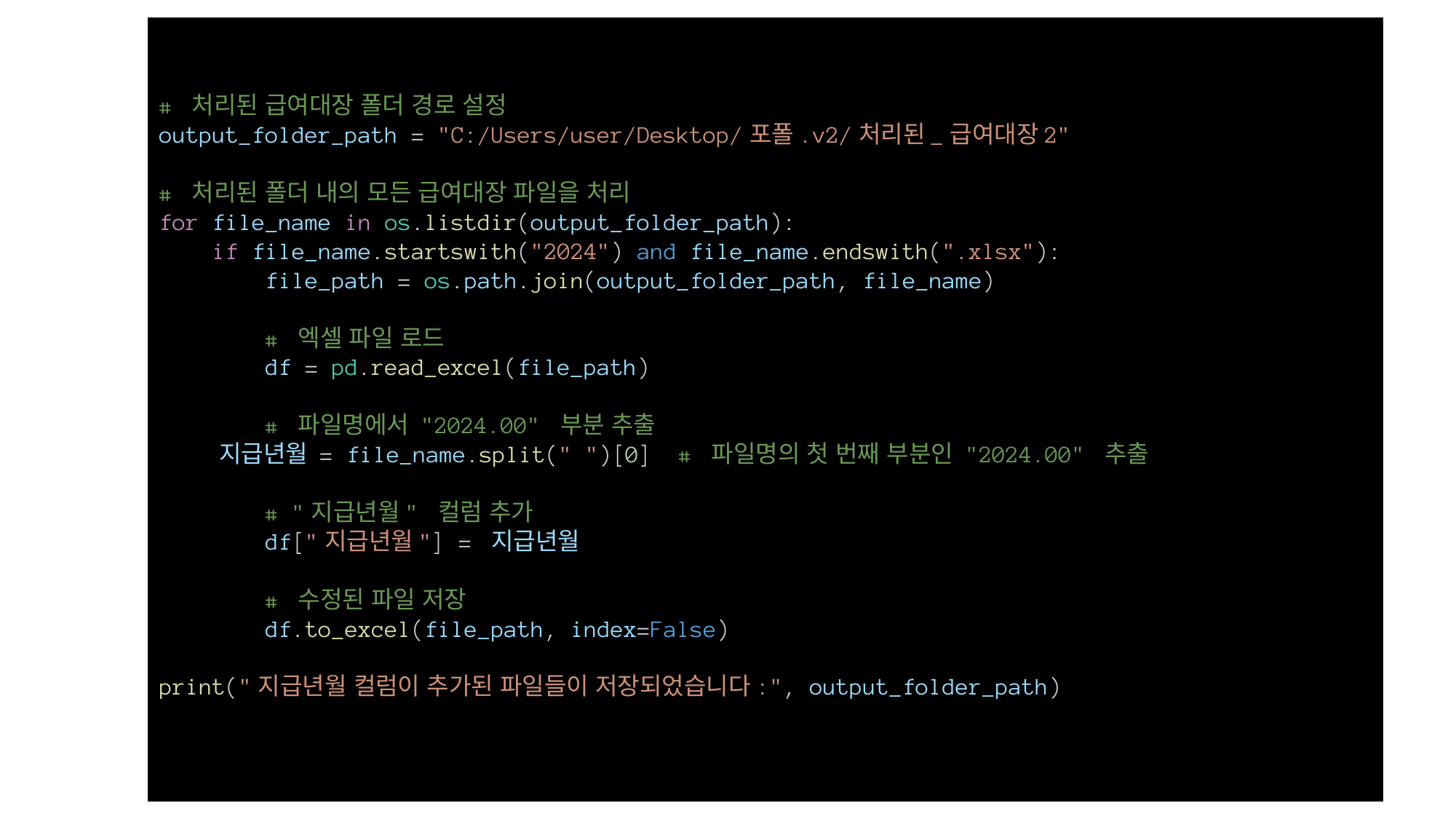

# 처리된 급여대장 폴더 경로 설정
output_folder_path = "C:/Users/user/Desktop/포폴.v2/처리된_급여대장2"
# 처리된 폴더 내의 모든 급여대장 파일을 처리
for file_name in os.listdir(output_folder_path):
    if file_name.startswith("2024") and file_name.endswith(".xlsx"):
        file_path = os.path.join(output_folder_path, file_name)
        # 엑셀 파일 로드
        df = pd.read_excel(file_path)
        # 파일명에서 "2024.00" 부분 추출
        지급년월 = file_name.split(" ")[0]  # 파일명의 첫 번째 부분인 "2024.00" 추출
        # "지급년월" 컬럼 추가
        df["지급년월"] = 지급년월
        # 수정된 파일 저장
        df.to_excel(file_path, index=False)
print("지급년월 컬럼이 추가된 파일들이 저장되었습니다:", output_folder_path)